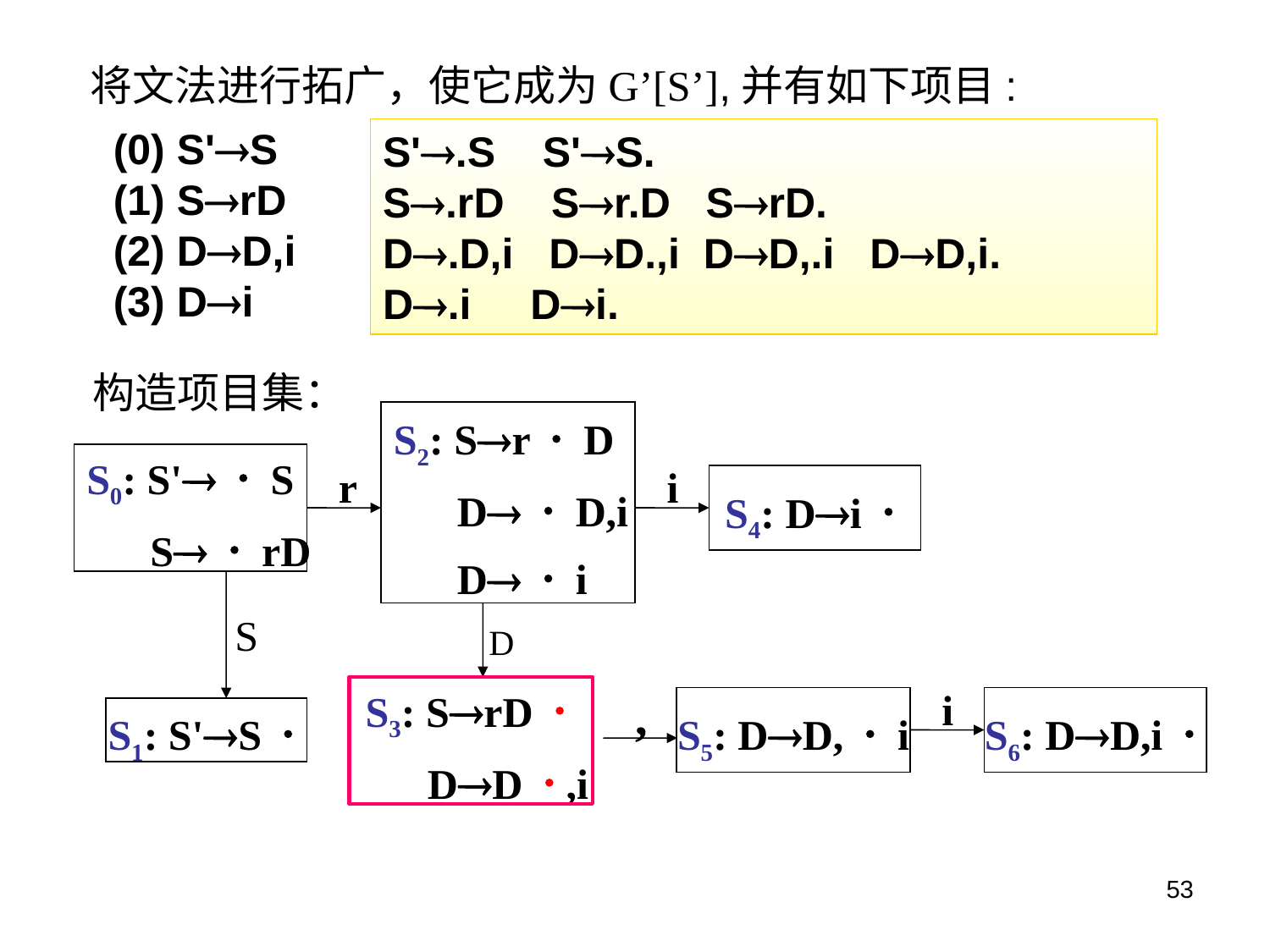

将文法进行拓广，使它成为G’[S’],并有如下项目:
(0) S'→S
(1) S→rD
(2) D→D,i
(3) D→i
S'→.S    S'→S.
S→.rD    S→r.D   S→rD.
D→.D,i   D→D.,i  D→D,.i   D→D,i.
D→.i     D→i.
构造项目集：
S2: S→r ⋅ D
      D→ ⋅ D,i
      D→ ⋅ i
S0: S'→ ⋅ S
      S→ ⋅ rD
r

i

S4: D→i ⋅

S

D
S3: S→rD ⋅
       D→D ⋅,i
i

,

S5: D→D, ⋅ i
S6: D→D,i ⋅
S1: S'→S ⋅

53